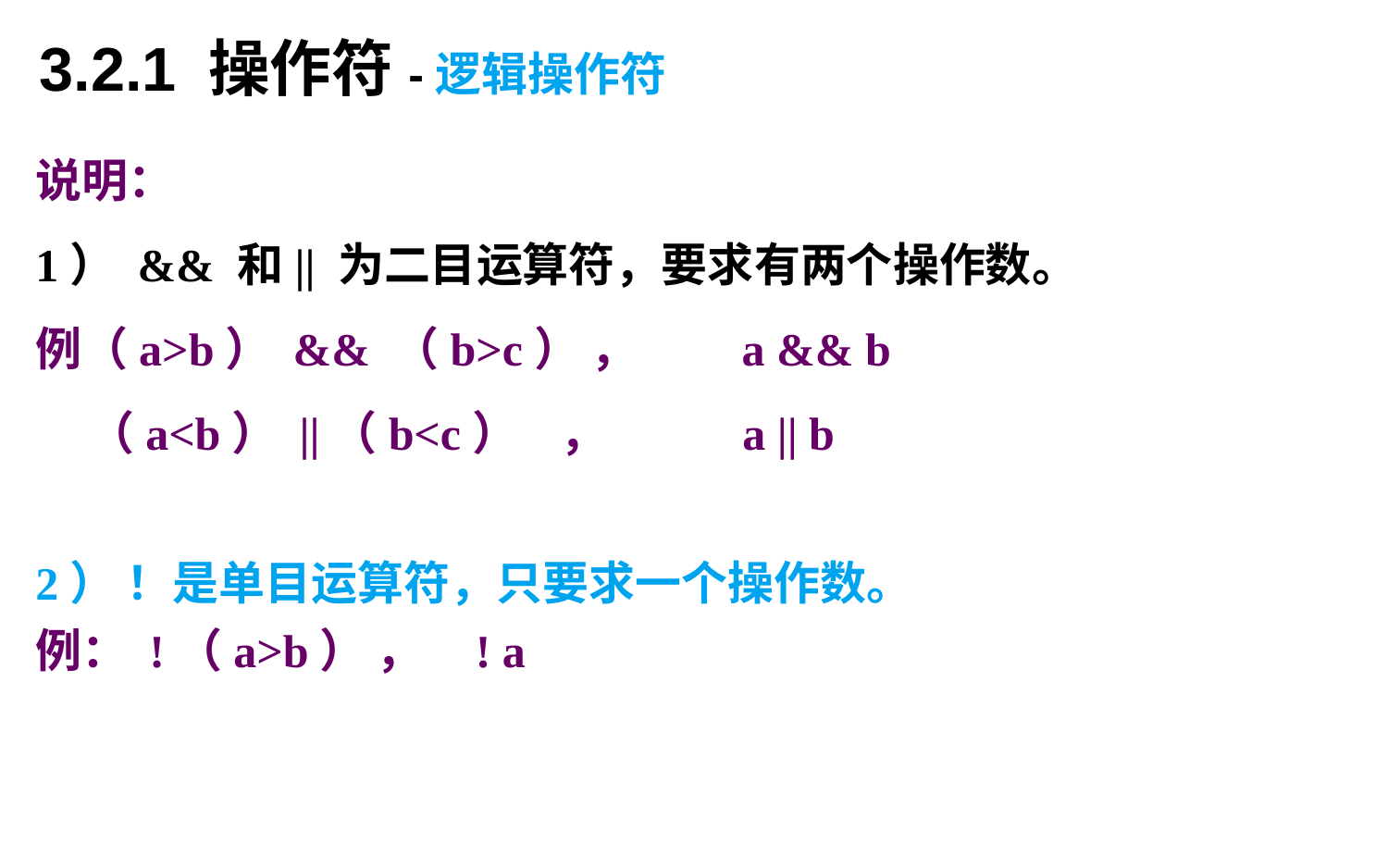

3.2.1 操作符-逻辑操作符
说明：
1） && 和|| 为二目运算符，要求有两个操作数。
例（a>b） && （b>c） ，         a && b
    （a<b） ||（b<c）    ，            a || b

2） ！是单目运算符，只要求一个操作数。
例： !（a>b） ，    ! a